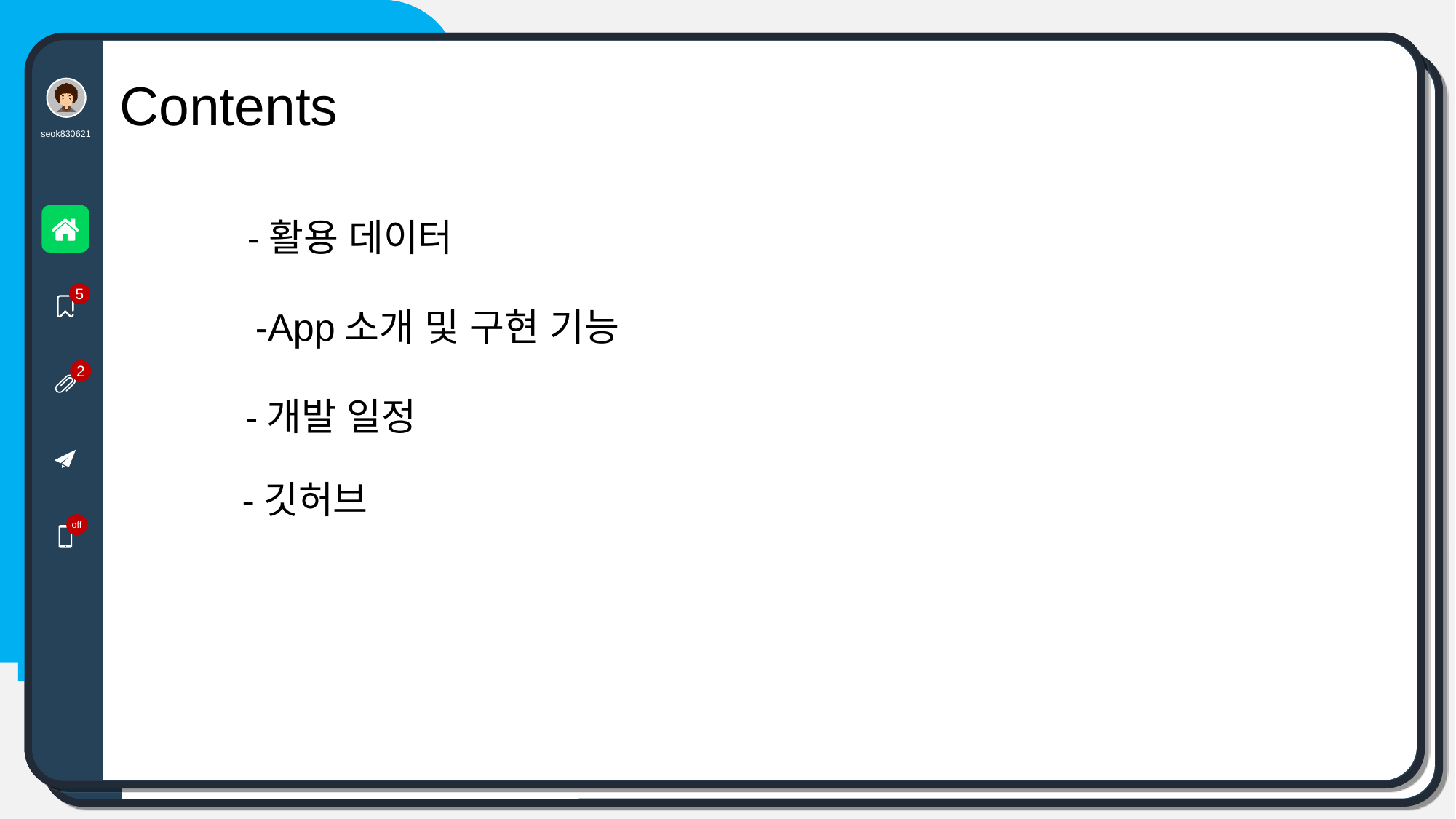

Contents
-활용 데이터
-App소개 및 구현 기능
-개발 일정
-깃허브